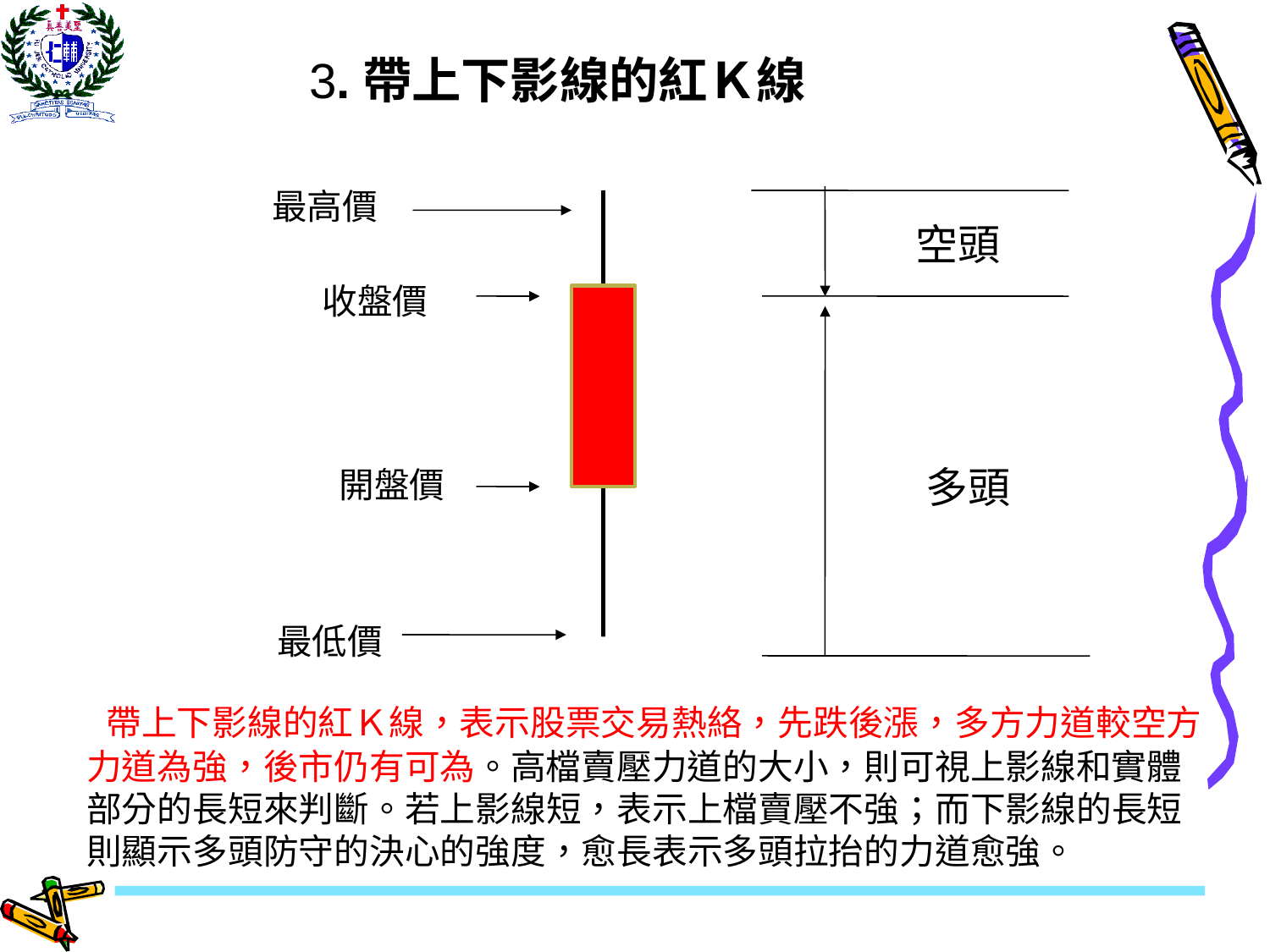

# 3.帶上下影線的紅Ｋ線
最高價

空頭
收盤價

多頭
開盤價

最低價

 帶上下影線的紅Ｋ線，表示股票交易熱絡，先跌後漲，多方力道較空方力道為強，後市仍有可為。高檔賣壓力道的大小，則可視上影線和實體部分的長短來判斷。若上影線短，表示上檔賣壓不強；而下影線的長短則顯示多頭防守的決心的強度，愈長表示多頭拉抬的力道愈強。